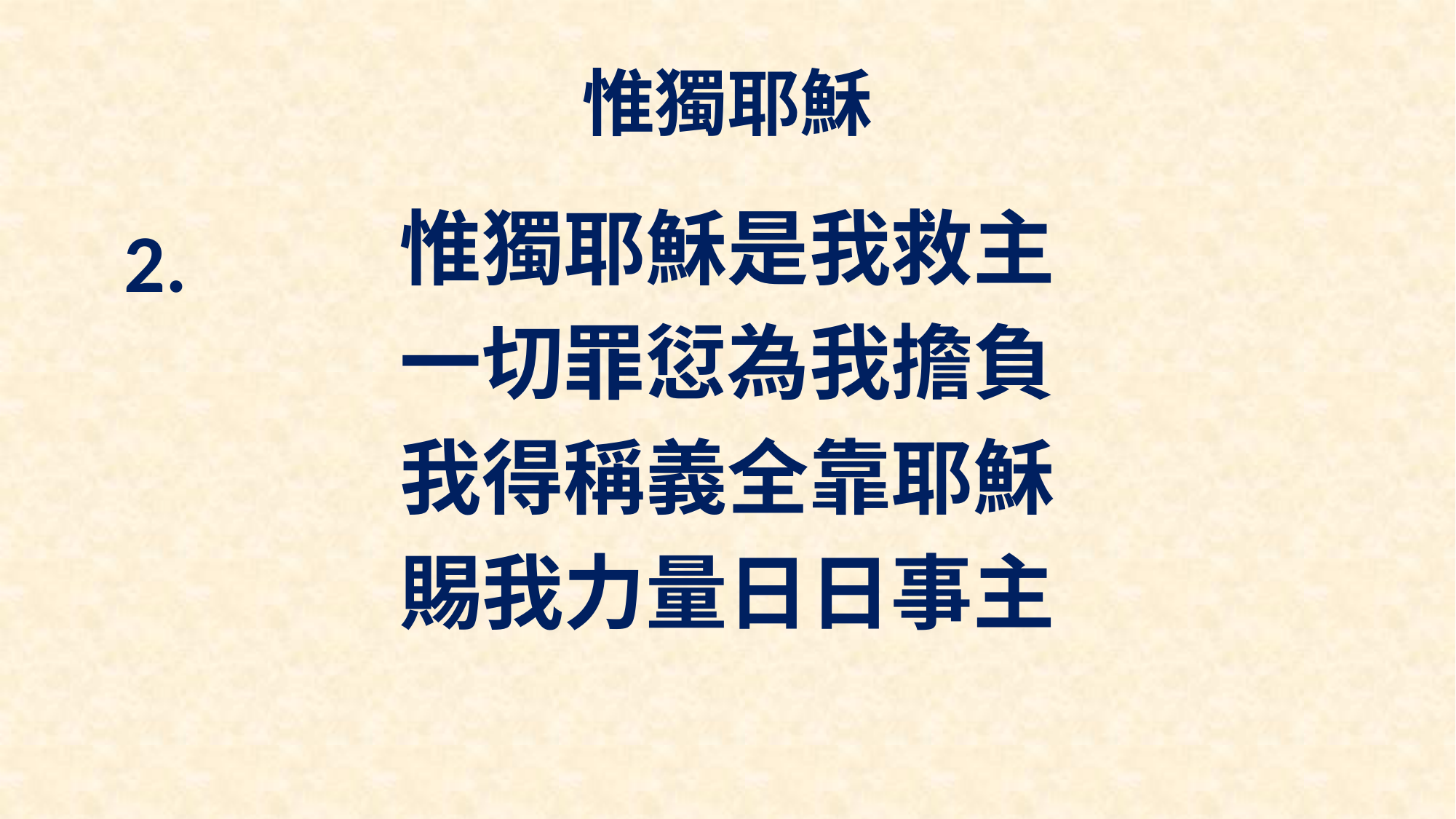

# 惟獨耶穌
惟獨耶穌是我救主
一切罪愆為我擔負
我得稱義全靠耶穌
賜我力量日日事主
2.